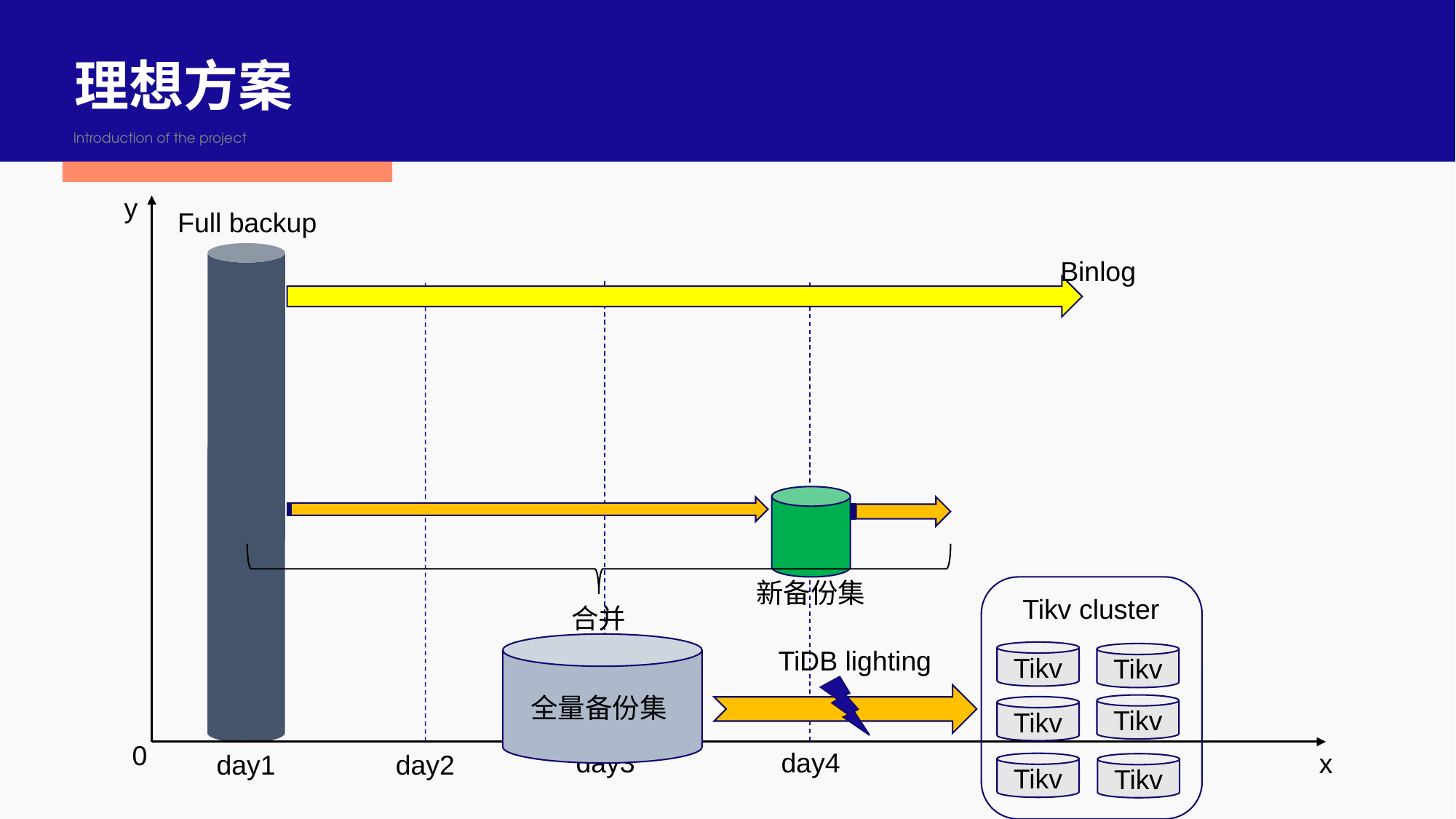

理想方案
Introduction of the project

y
0
x
Full backup

Binlog

新备份集

Tikv cluster
Tikv
Tikv
Tikv
Tikv
Tikv
Tikv
合并

TiDB lighting

全量备份集
day3
day4
day1
day2